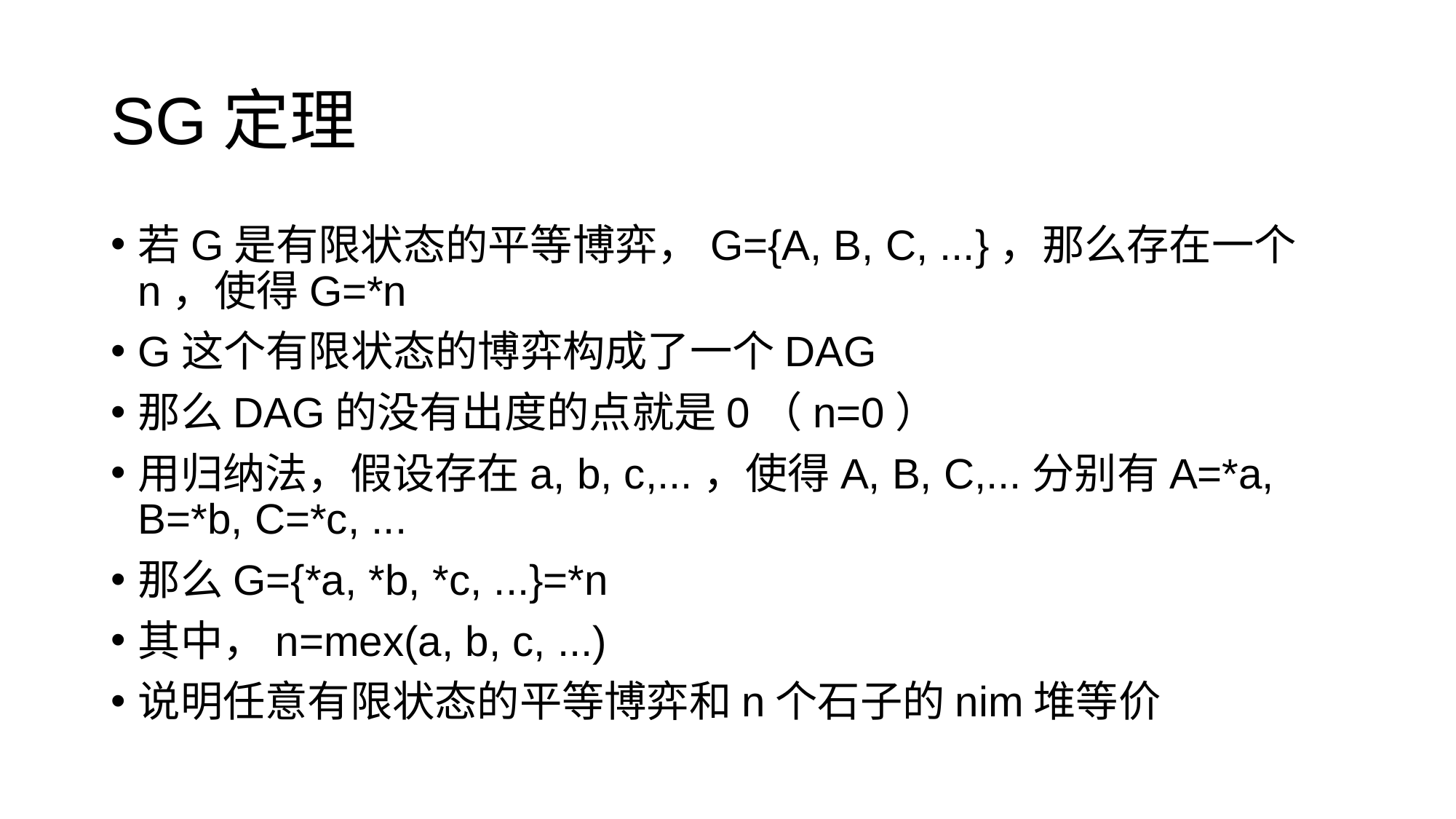

# SG定理
若G是有限状态的平等博弈，G={A, B, C, ...}，那么存在一个n，使得G=*n
G这个有限状态的博弈构成了一个DAG
那么DAG的没有出度的点就是0（n=0）
用归纳法，假设存在a, b, c,...，使得A, B, C,...分别有A=*a, B=*b, C=*c, ...
那么G={*a, *b, *c, ...}=*n
其中，n=mex(a, b, c, ...)
说明任意有限状态的平等博弈和n个石子的nim堆等价